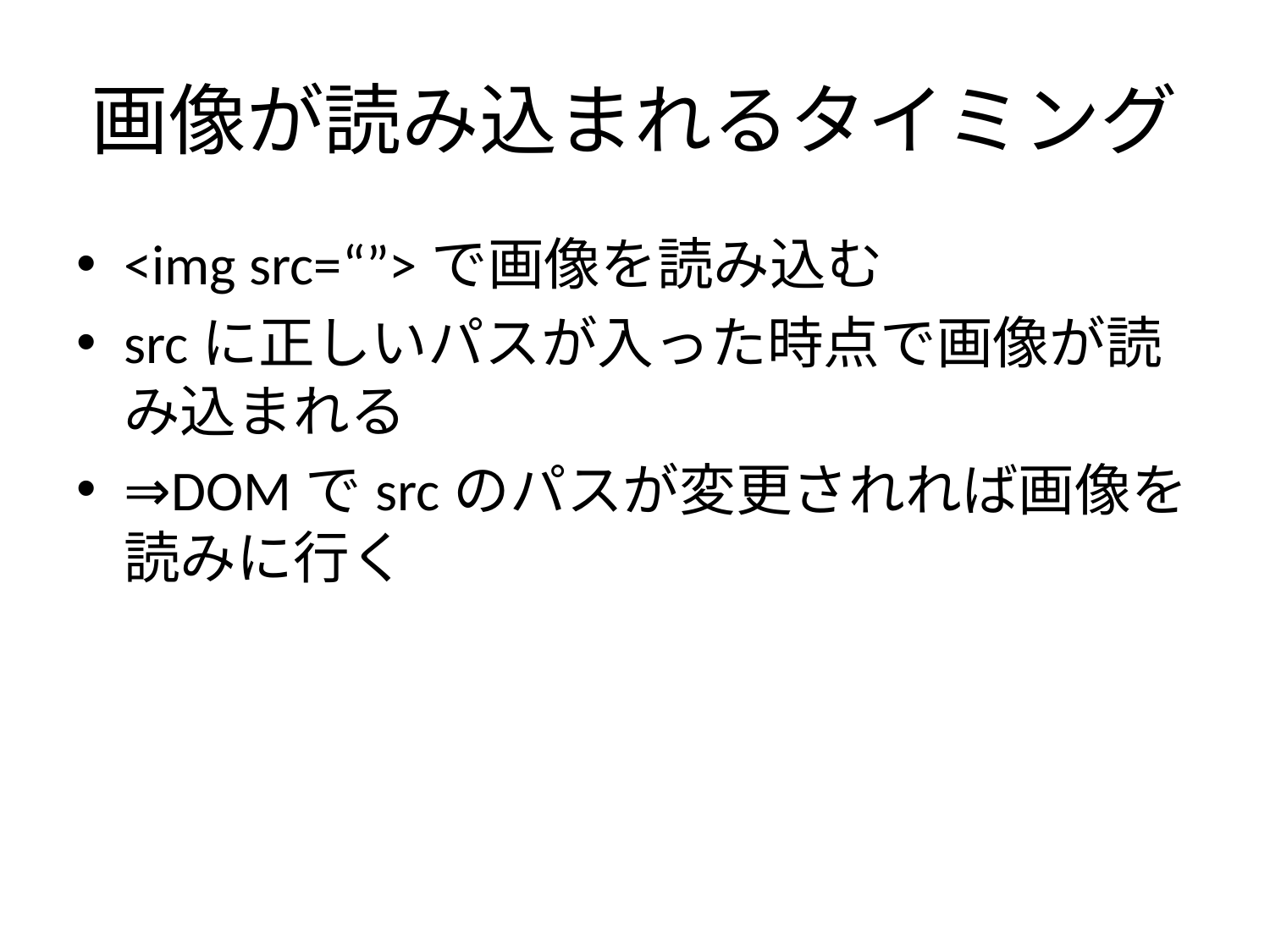

# 画像が読み込まれるタイミング
<img src=“”>で画像を読み込む
srcに正しいパスが入った時点で画像が読み込まれる
⇒DOMでsrcのパスが変更されれば画像を読みに行く